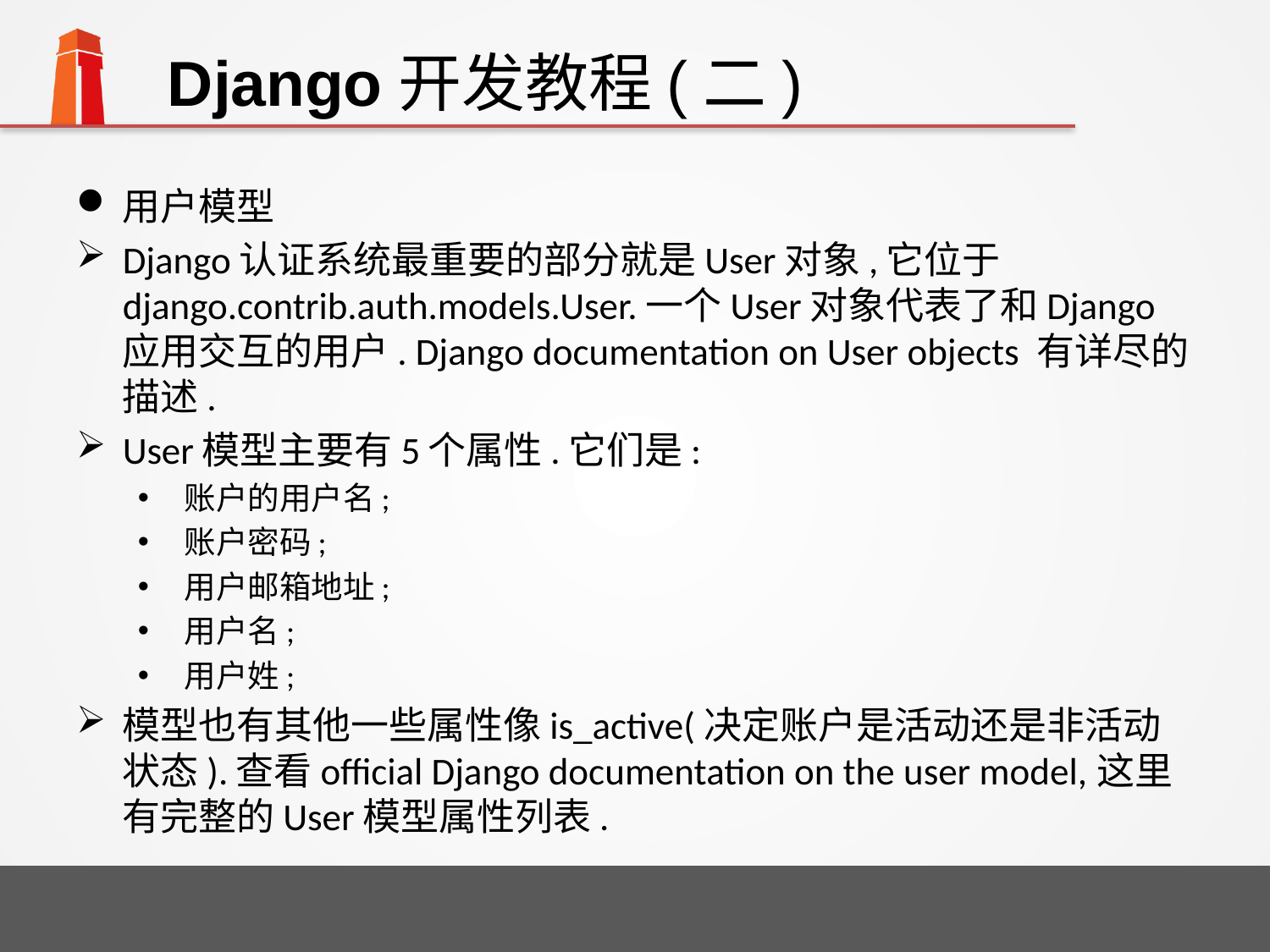

# Django开发教程(二)
用户模型
Django认证系统最重要的部分就是User对象,它位于django.contrib.auth.models.User.一个User对象代表了和Django应用交互的用户. Django documentation on User objects 有详尽的描述.
User模型主要有5个属性.它们是:
账户的用户名;
账户密码;
用户邮箱地址;
用户名;
用户姓;
模型也有其他一些属性像is_active(决定账户是活动还是非活动状态).查看official Django documentation on the user model,这里有完整的User模型属性列表.